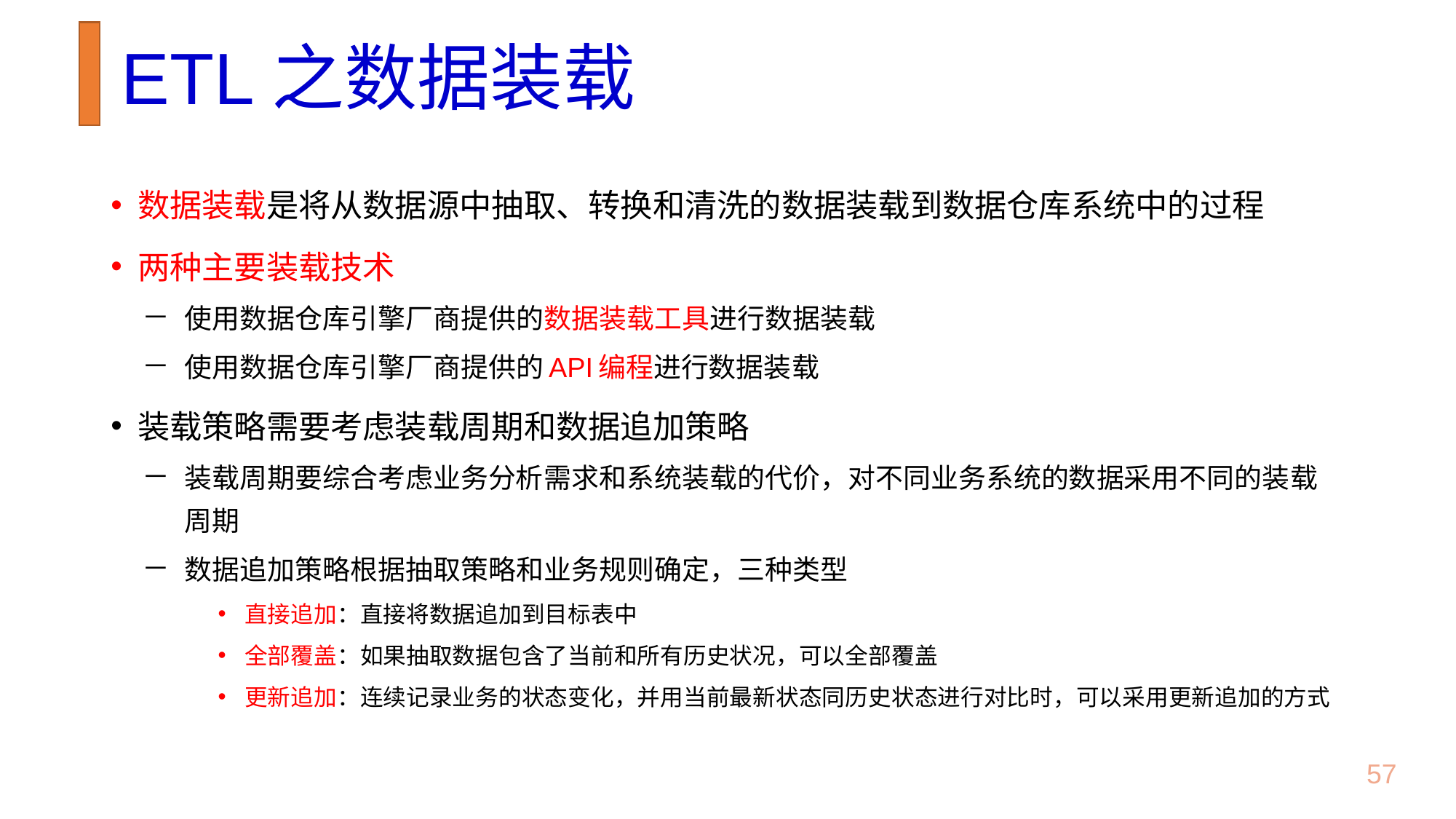

# ETL之数据装载
数据装载是将从数据源中抽取、转换和清洗的数据装载到数据仓库系统中的过程
两种主要装载技术
使用数据仓库引擎厂商提供的数据装载工具进行数据装载
使用数据仓库引擎厂商提供的API编程进行数据装载
装载策略需要考虑装载周期和数据追加策略
装载周期要综合考虑业务分析需求和系统装载的代价，对不同业务系统的数据采用不同的装载周期
数据追加策略根据抽取策略和业务规则确定，三种类型
直接追加：直接将数据追加到目标表中
全部覆盖：如果抽取数据包含了当前和所有历史状况，可以全部覆盖
更新追加：连续记录业务的状态变化，并用当前最新状态同历史状态进行对比时，可以采用更新追加的方式
57